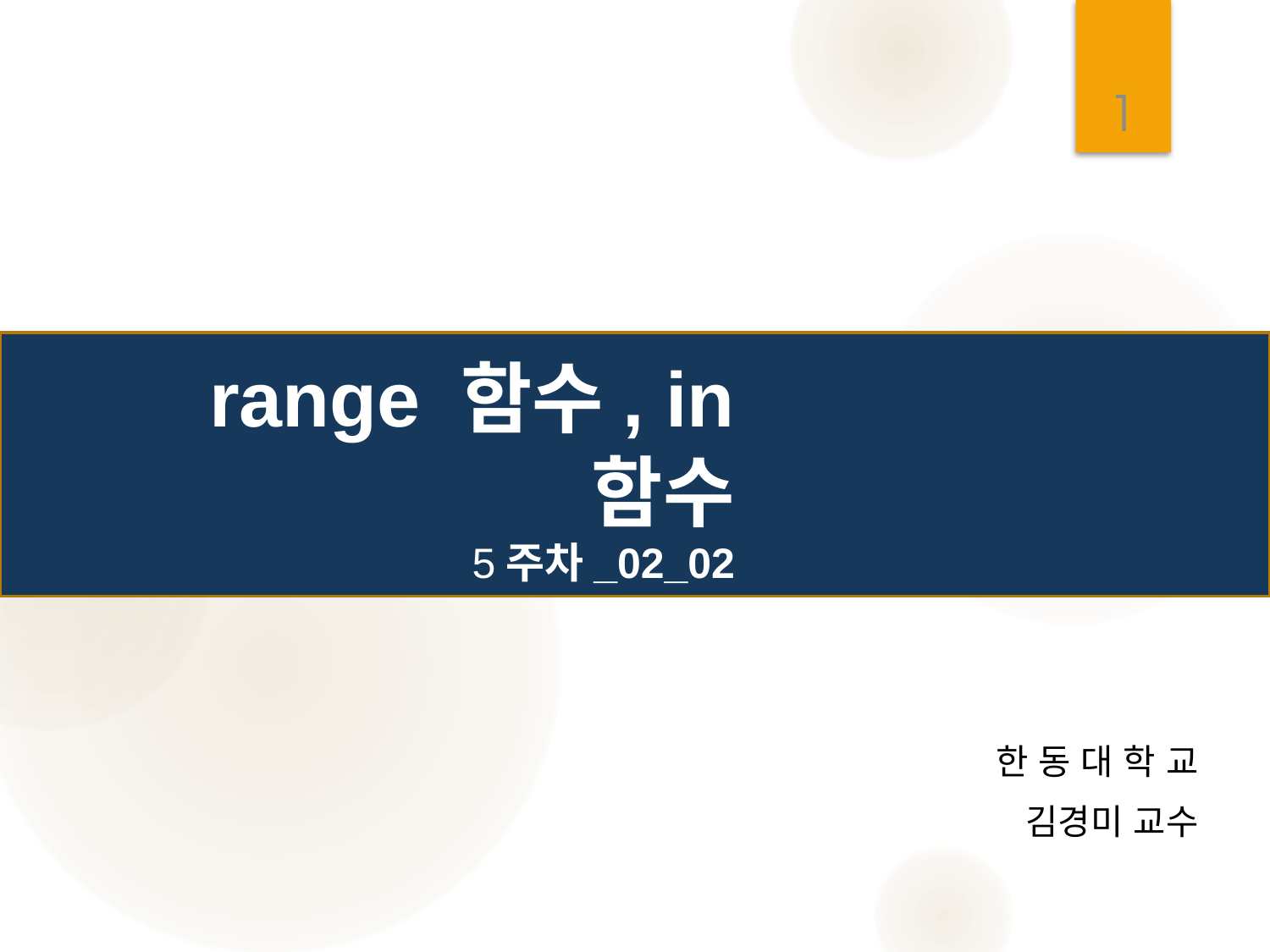

1

# range 함수, in 함수 5주차_02_02
한 동 대 학 교
 김경미 교수